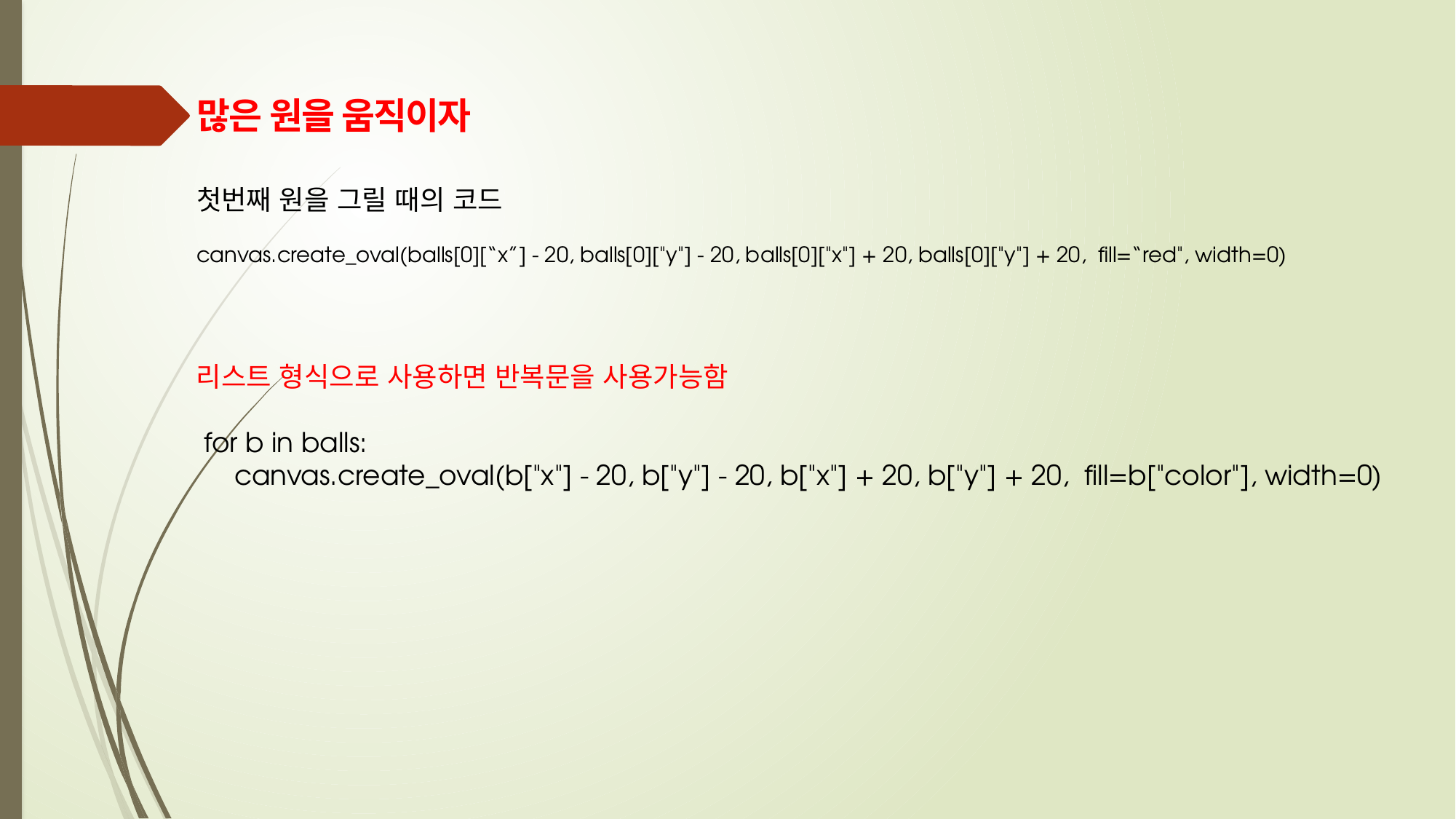

많은 원을 움직이자
첫번째 원을 그릴 때의 코드

canvas.create_oval(balls[0][“x”] - 20, balls[0]["y"] - 20, balls[0]["x"] + 20, balls[0]["y"] + 20,  fill=“red", width=0)

리스트 형식으로 사용하면 반복문을 사용가능함

 for b in balls:
     canvas.create_oval(b["x"] - 20, b["y"] - 20, b["x"] + 20, b["y"] + 20,  fill=b["color"], width=0)